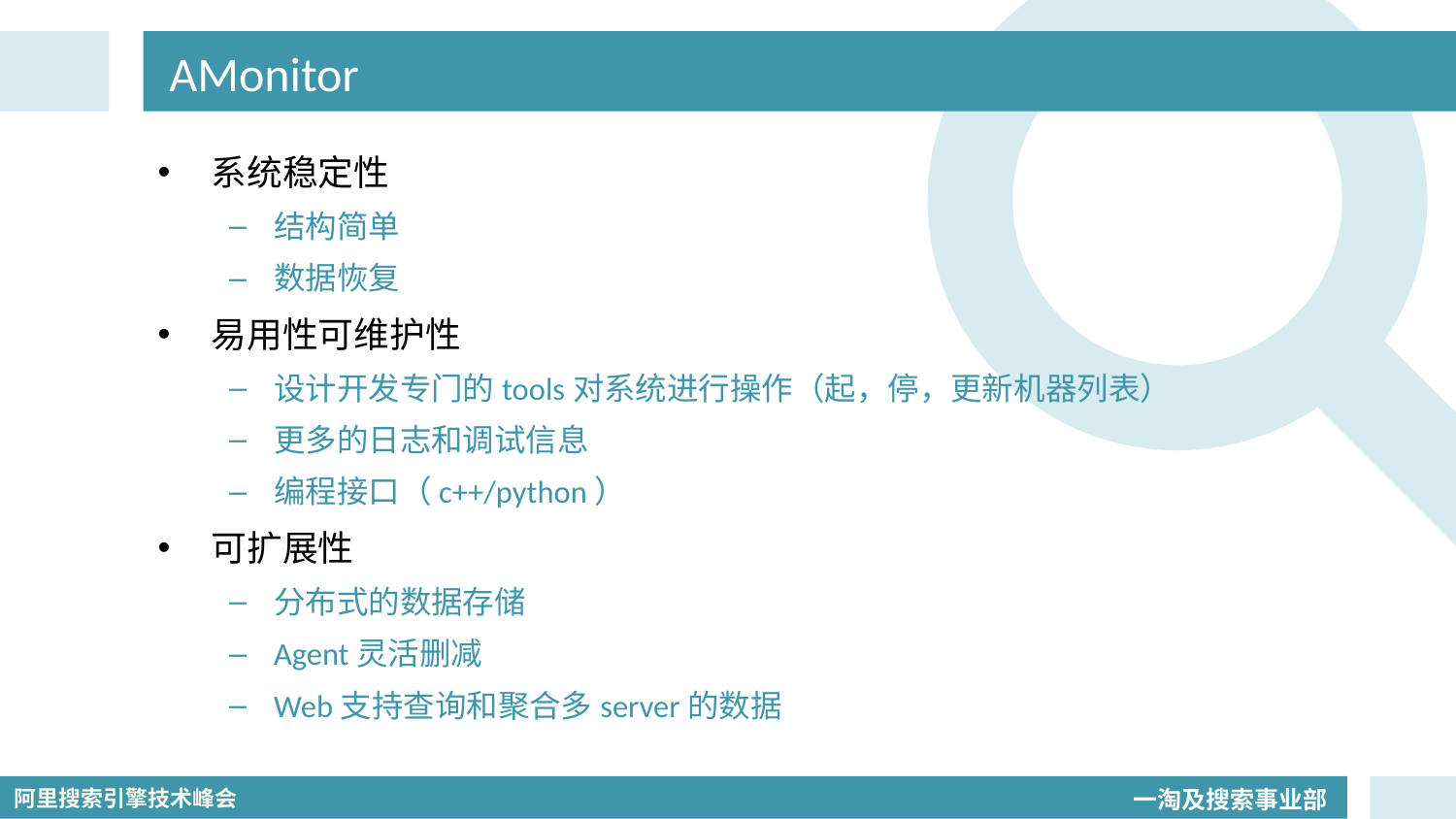

# AMonitor
系统稳定性
结构简单
数据恢复
易用性可维护性
设计开发专门的tools对系统进行操作（起，停，更新机器列表）
更多的日志和调试信息
编程接口（c++/python）
可扩展性
分布式的数据存储
Agent灵活删减
Web支持查询和聚合多server的数据